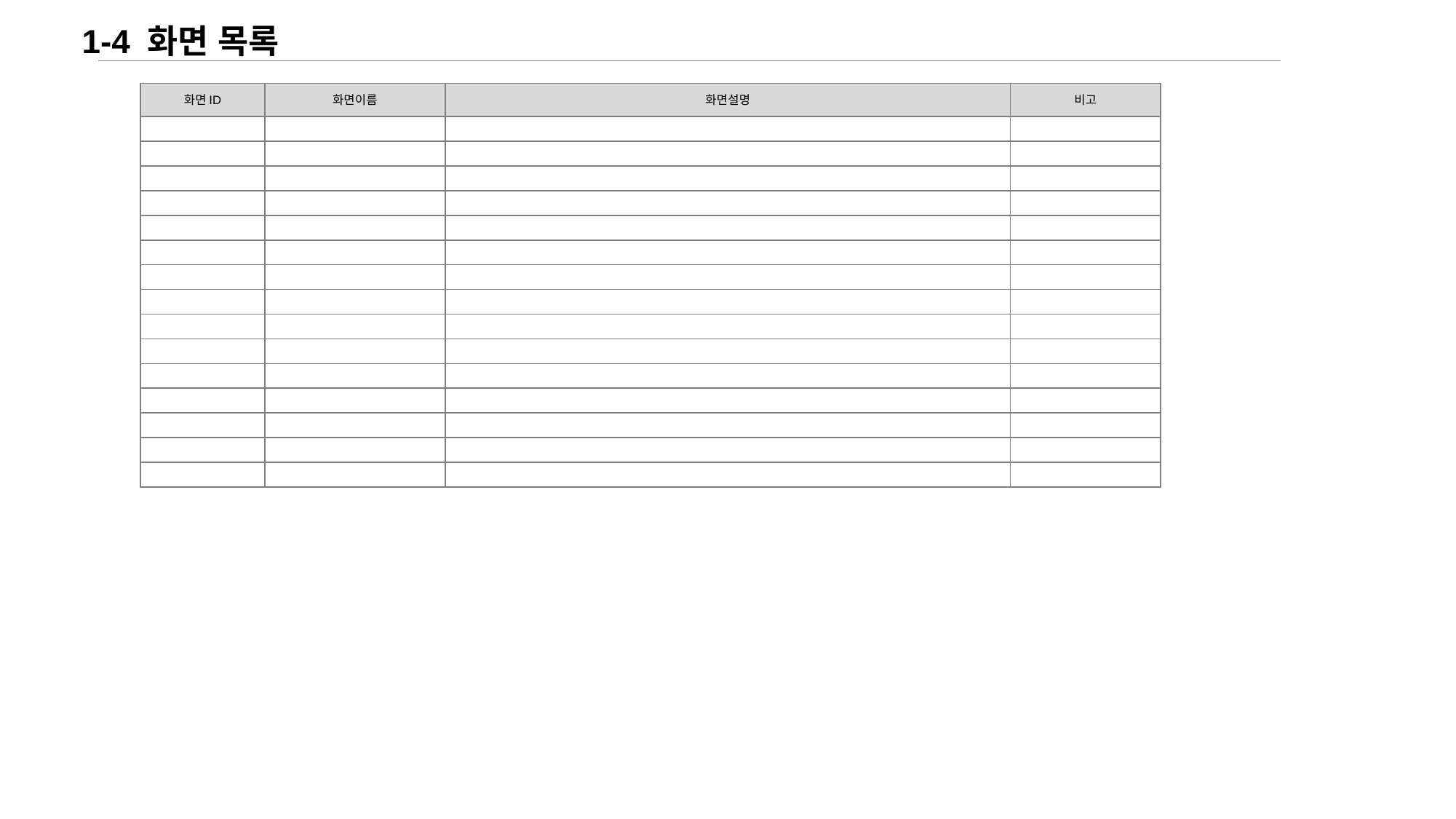

1-4 화면 목록
| 화면ID | 화면이름 | 화면설명 | 비고 |
| --- | --- | --- | --- |
|  |  |  |  |
|  |  |  |  |
|  |  |  |  |
|  |  |  |  |
|  |  |  |  |
|  |  |  |  |
|  |  |  |  |
|  |  |  |  |
|  |  |  |  |
|  |  |  |  |
|  |  |  |  |
|  |  |  |  |
|  |  |  |  |
|  |  |  |  |
|  |  |  |  |